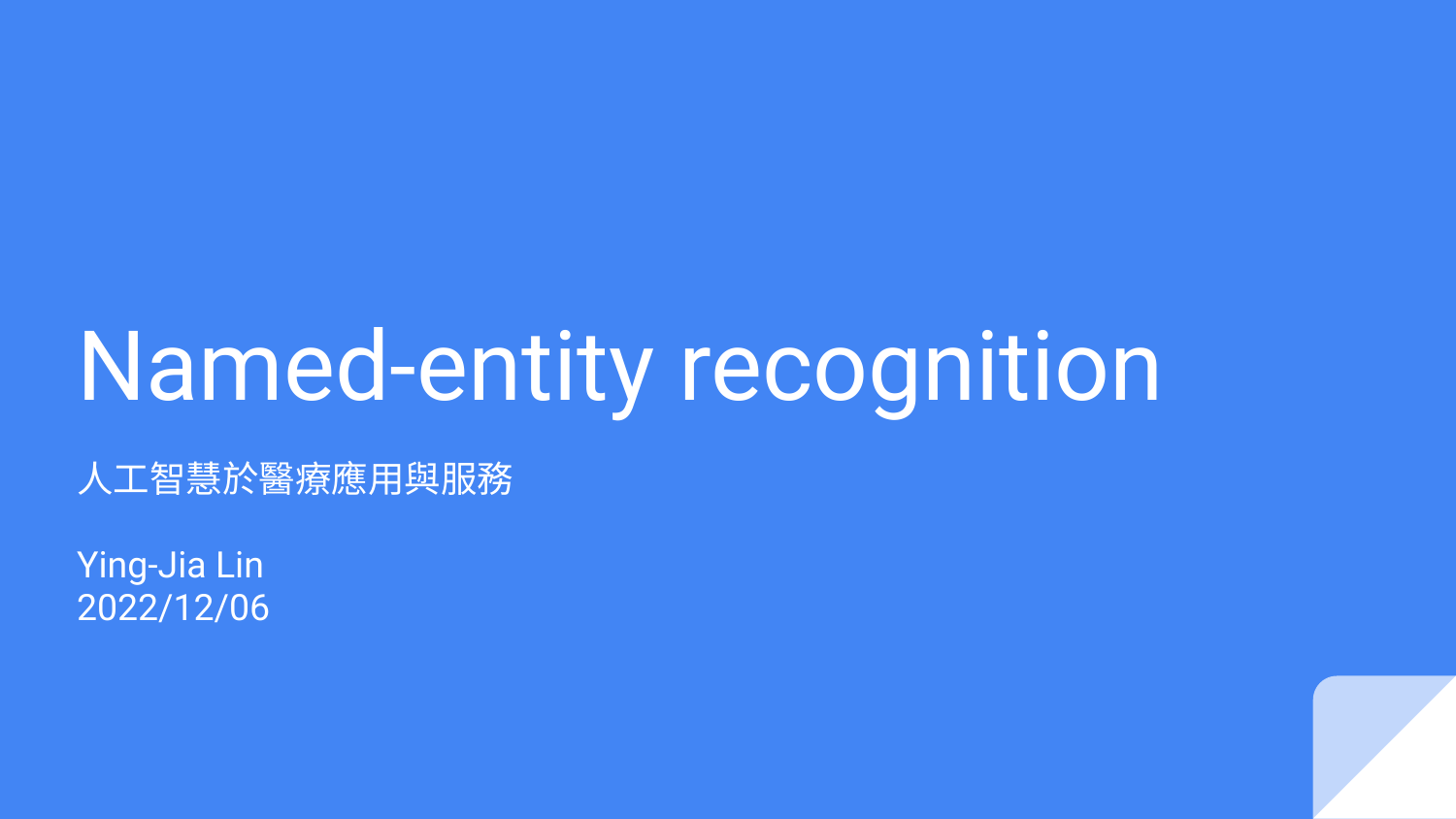

# Named-entity recognition
人工智慧於醫療應用與服務

Ying-Jia Lin
2022/12/06